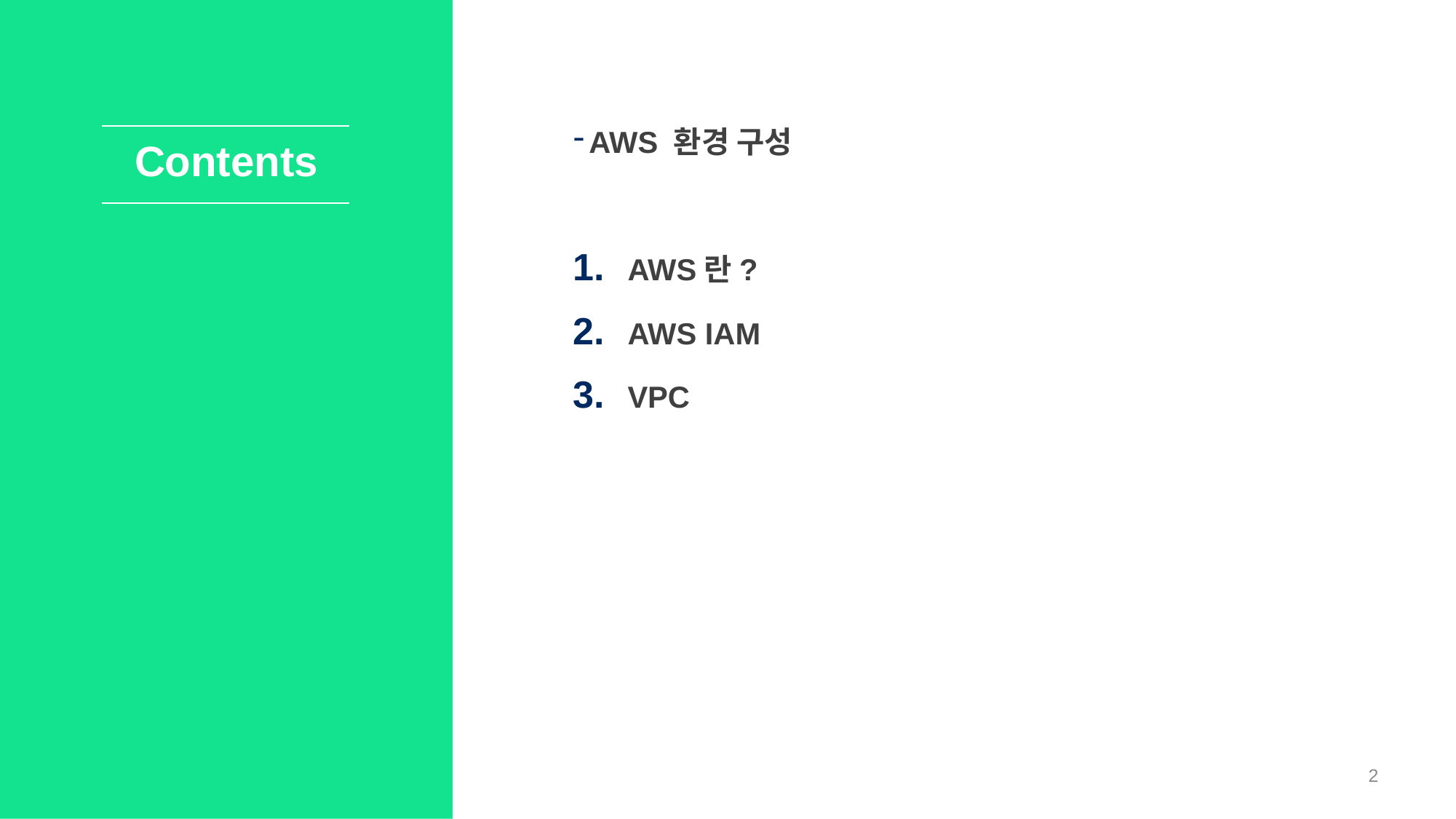

AWS 환경 구성

AWS란?
AWS IAM
VPC
Contents
2